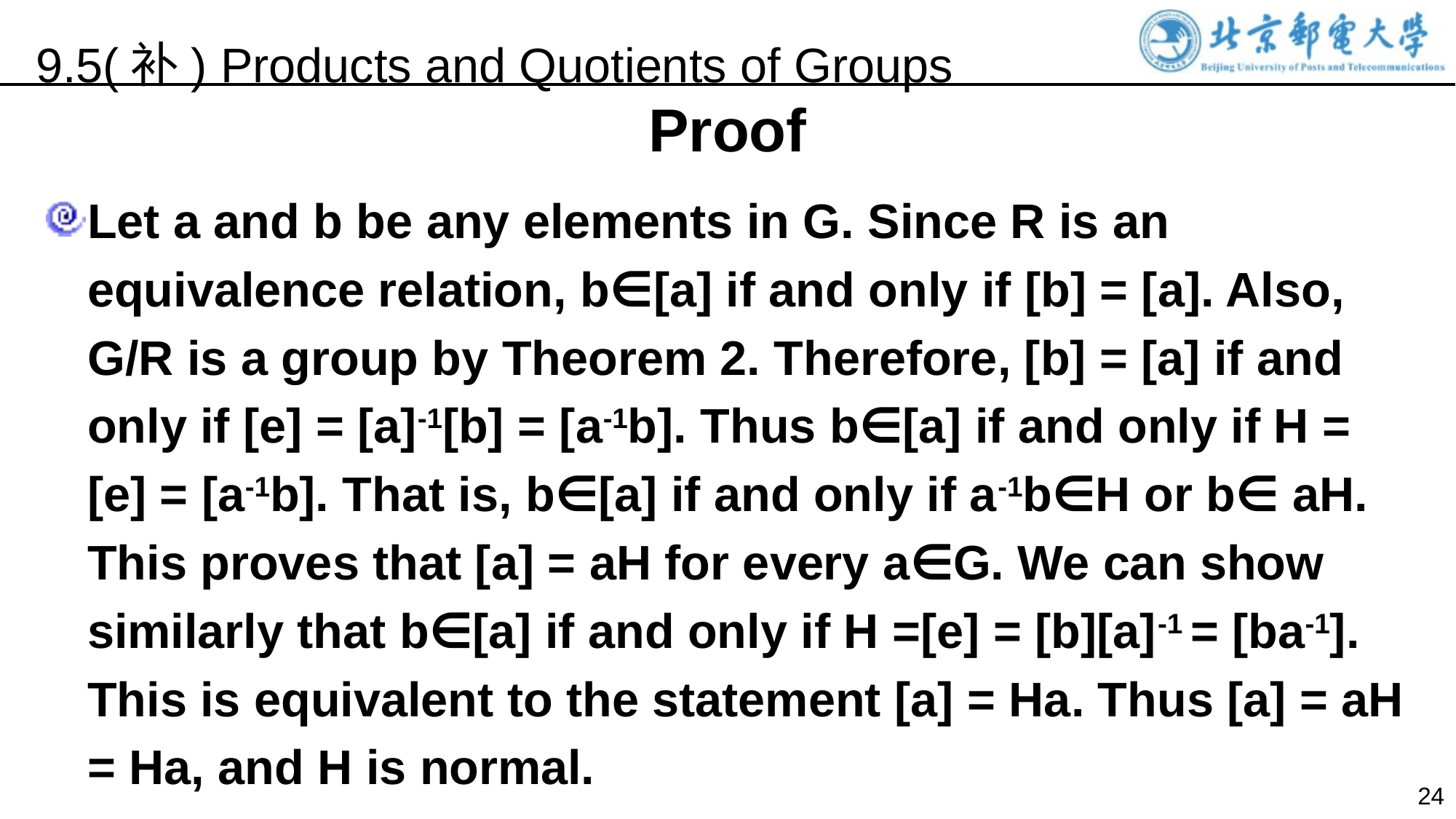

9.5(补) Products and Quotients of Groups
Proof
Let a and b be any elements in G. Since R is an equivalence relation, b∈[a] if and only if [b] = [a]. Also, G/R is a group by Theorem 2. Therefore, [b] = [a] if and only if [e] = [a]-1[b] = [a-1b]. Thus b∈[a] if and only if H = [e] = [a-1b]. That is, b∈[a] if and only if a-1b∈H or b∈ aH. This proves that [a] = aH for every a∈G. We can show similarly that b∈[a] if and only if H =[e] = [b][a]-1 = [ba-1]. This is equivalent to the statement [a] = Ha. Thus [a] = aH = Ha, and H is normal.